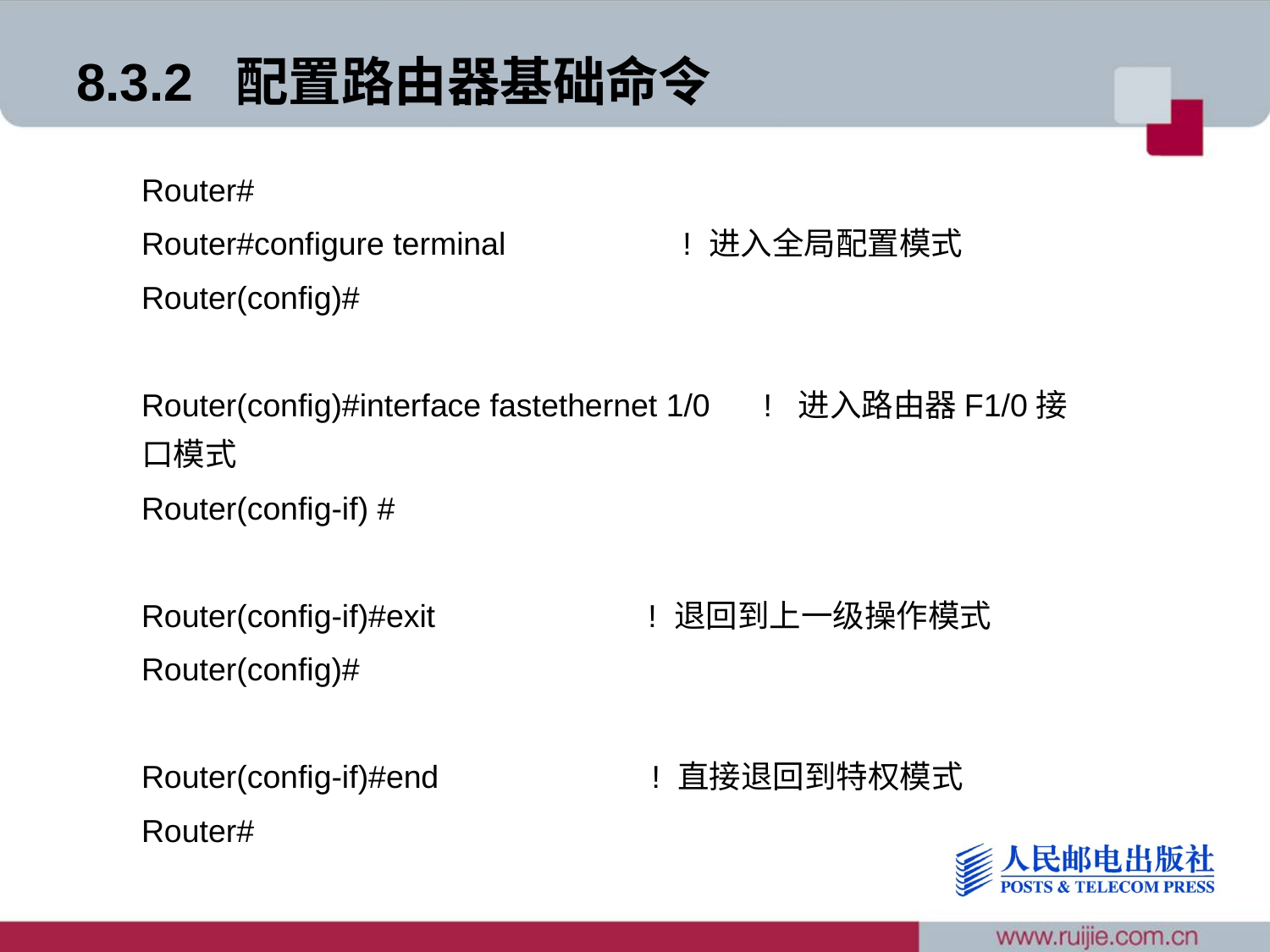

# 8.3.2  配置路由器基础命令
Router#
Router#configure terminal                    ! 进入全局配置模式
Router(config)#

Router(config)#interface fastethernet 1/0      !  进入路由器F1/0接口模式
Router(config-if) #

Router(config-if)#exit                        ! 退回到上一级操作模式
Router(config)#

Router(config-if)#end                        ! 直接退回到特权模式
Router#